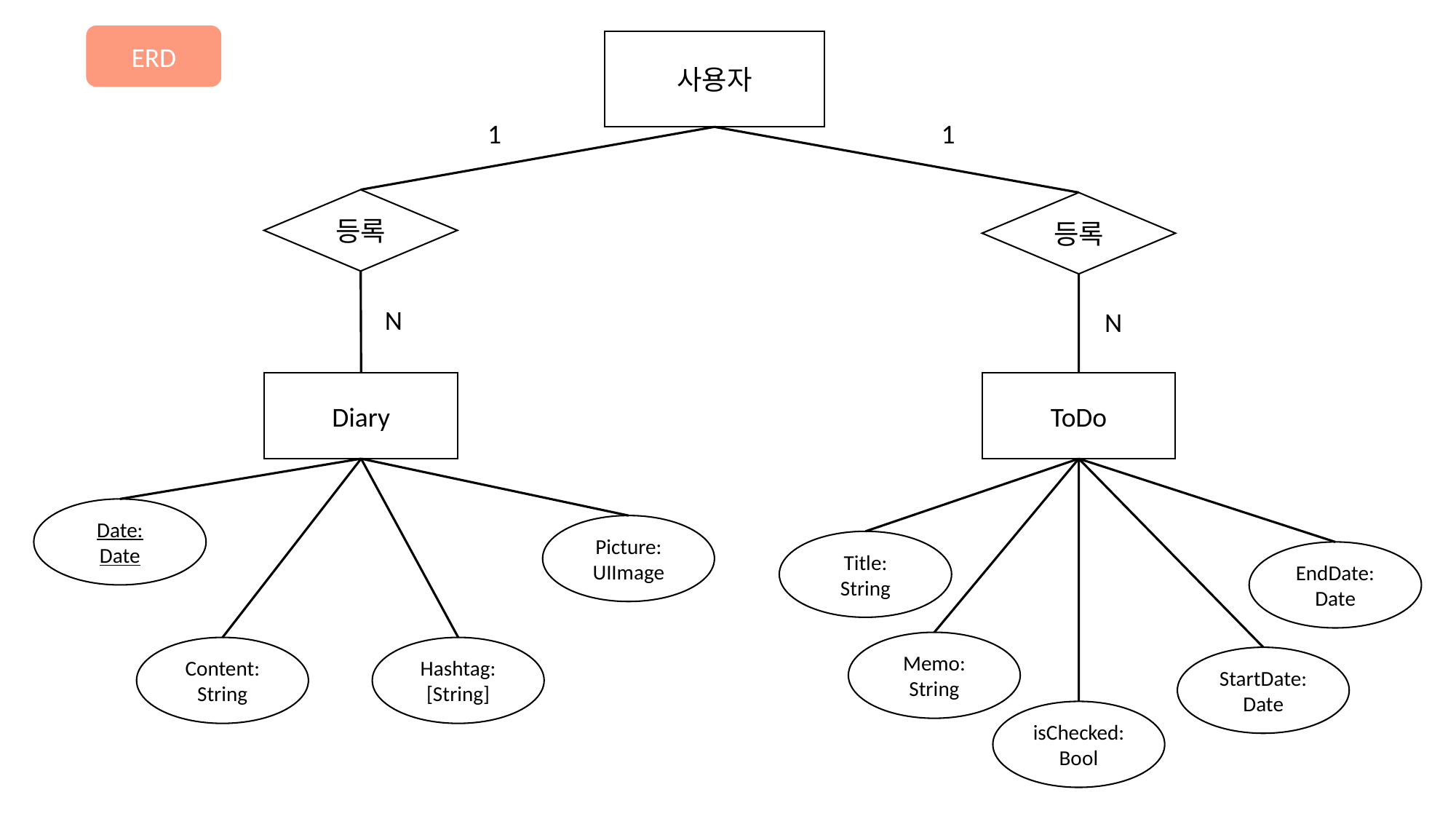

ERD
사용자
1
1
등록
등록
N
N
Diary
ToDo
Date:
Date
Picture: UIImage
Title:
String
EndDate:
Date
Memo:
String
Content: String
Hashtag: [String]
StartDate:
Date
isChecked:
Bool